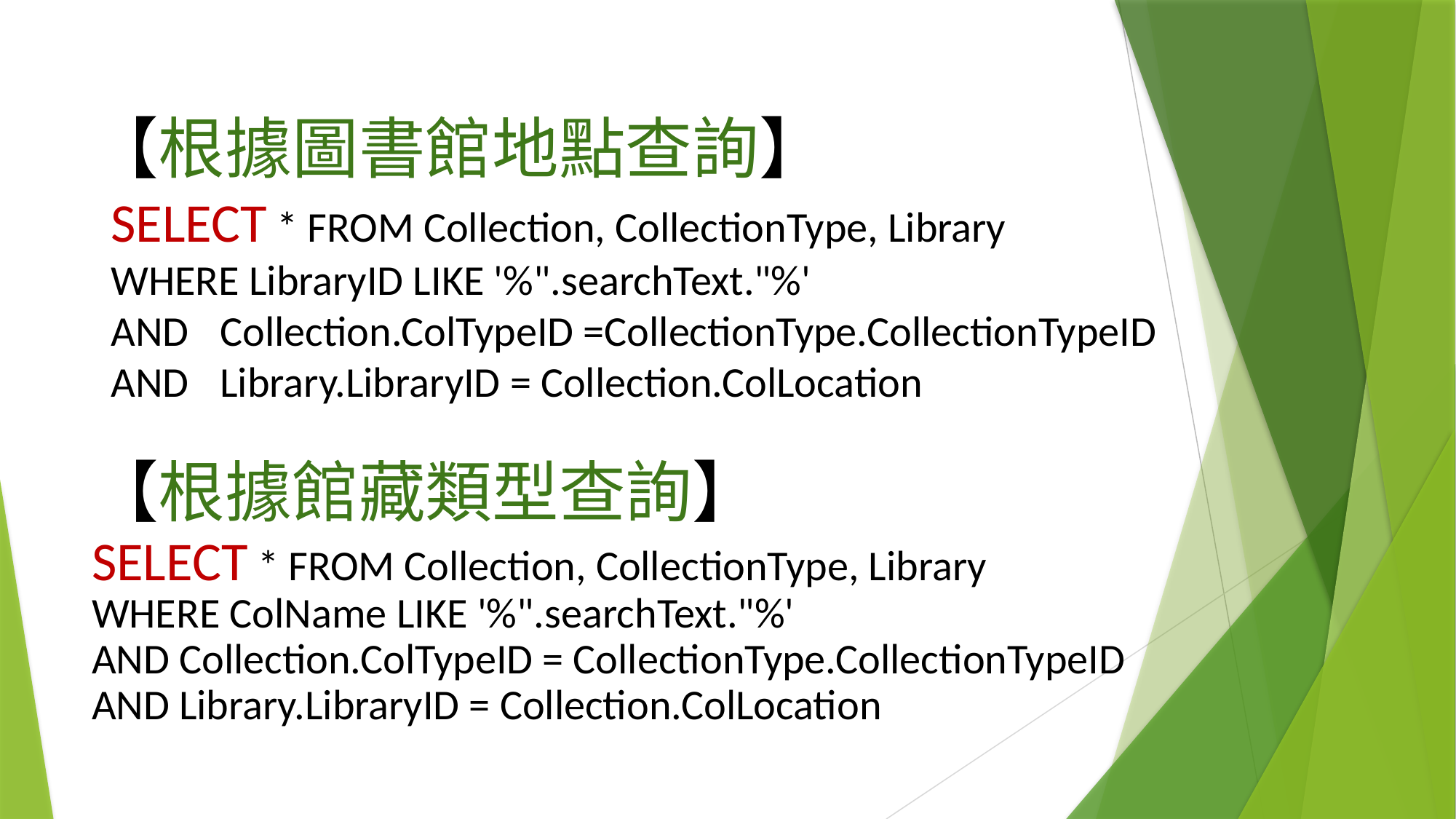

# 【根據圖書館地點查詢】
SELECT * FROM Collection, CollectionType, Library
WHERE LibraryID LIKE '%".searchText."%'
AND 	Collection.ColTypeID =CollectionType.CollectionTypeID
AND 	Library.LibraryID = Collection.ColLocation

【根據館藏類型查詢】
SELECT * FROM Collection, CollectionType, Library
WHERE ColName LIKE '%".searchText."%'
AND Collection.ColTypeID = CollectionType.CollectionTypeID
AND Library.LibraryID = Collection.ColLocation